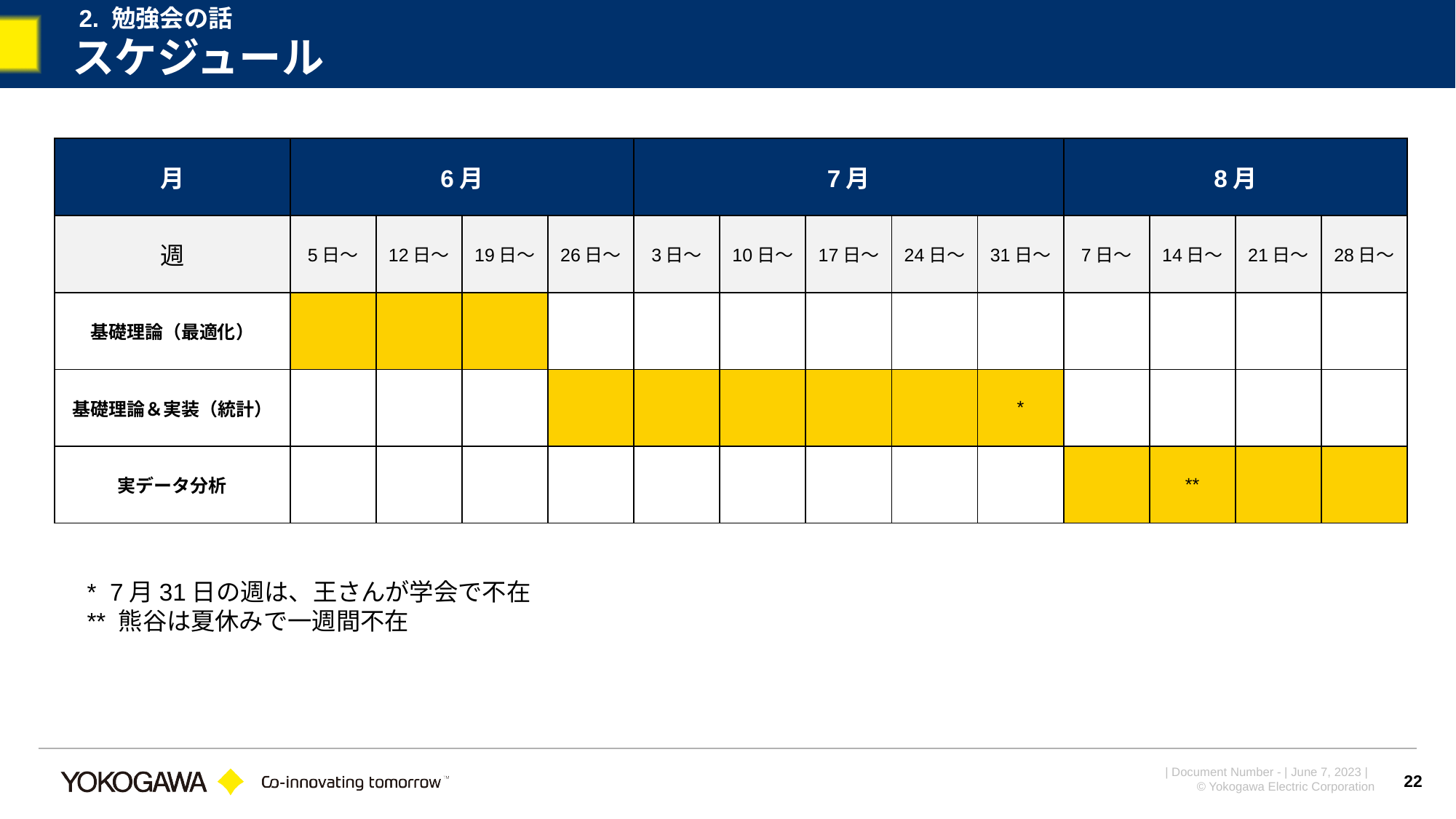

2. 勉強会の話
# スケジュール
| 月 | 6月 |  |  |  | 7月 |  |  |  |  | 8月 |  |  |  |
| --- | --- | --- | --- | --- | --- | --- | --- | --- | --- | --- | --- | --- | --- |
| 週 | 5日～ | 12日～ | 19日～ | 26日～ | 3日～ | 10日～ | 17日～ | 24日～ | 31日～ | 7日～ | 14日～ | 21日～ | 28日～ |
| 基礎理論（最適化） |  |  |  |  |  |  |  |  |  |  |  |  |  |
| 基礎理論＆実装（統計） |  |  |  |  |  |  |  |  | \* |  |  |  |  |
| 実データ分析 |  |  |  |  |  |  |  |  |  |  | \*\* |  |  |
*  7月31日の週は、王さんが学会で不在
** 熊谷は夏休みで一週間不在
22